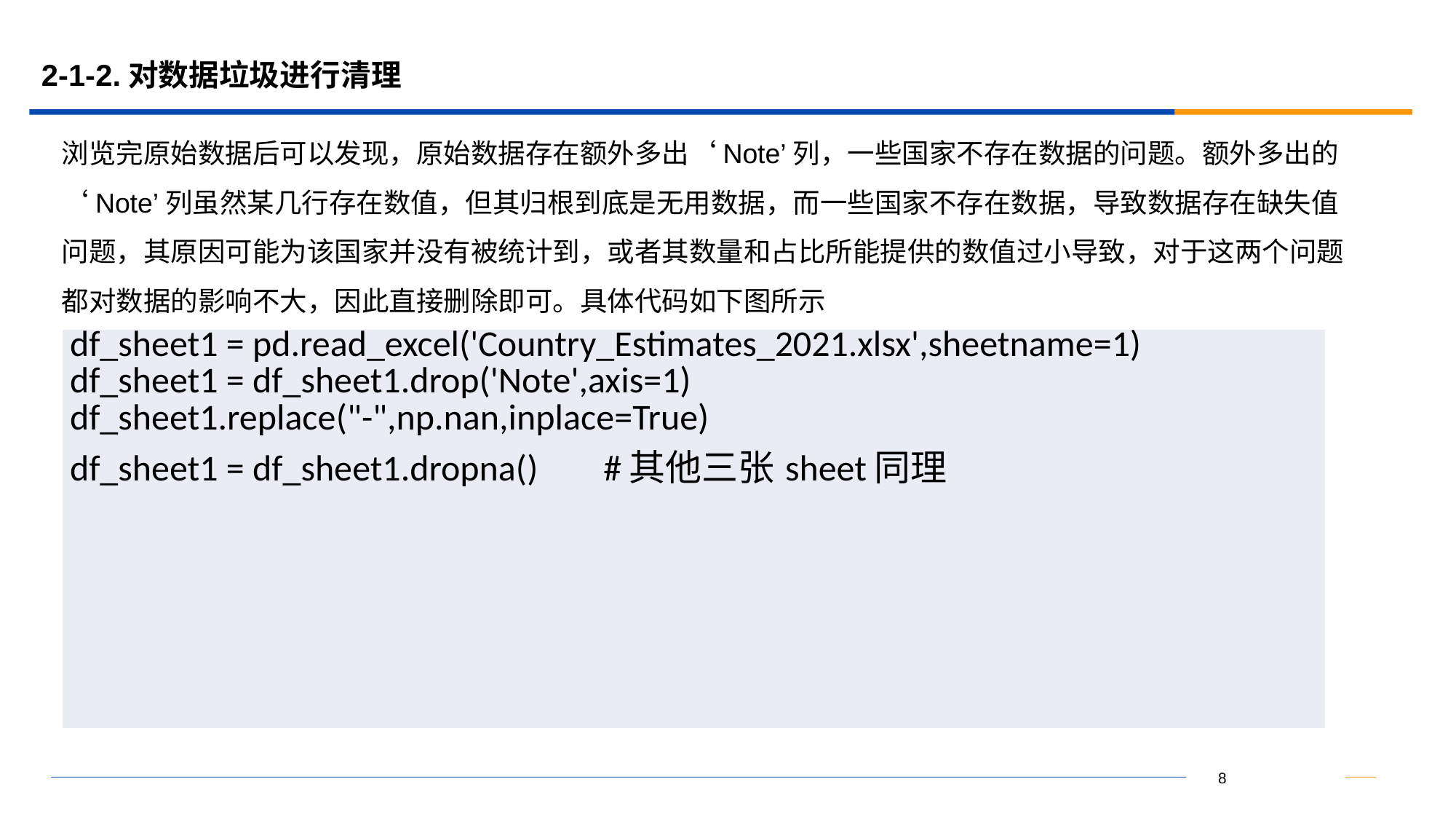

# 2-1-2.对数据垃圾进行清理
浏览完原始数据后可以发现，原始数据存在额外多出‘Note’列，一些国家不存在数据的问题。额外多出的‘Note’列虽然某几行存在数值，但其归根到底是无用数据，而一些国家不存在数据，导致数据存在缺失值问题，其原因可能为该国家并没有被统计到，或者其数量和占比所能提供的数值过小导致，对于这两个问题都对数据的影响不大，因此直接删除即可。具体代码如下图所示
| df\_sheet1 = pd.read\_excel('Country\_Estimates\_2021.xlsx',sheetname=1) df\_sheet1 = df\_sheet1.drop('Note',axis=1) df\_sheet1.replace("-",np.nan,inplace=True) df\_sheet1 = df\_sheet1.dropna() #其他三张sheet同理 |
| --- |